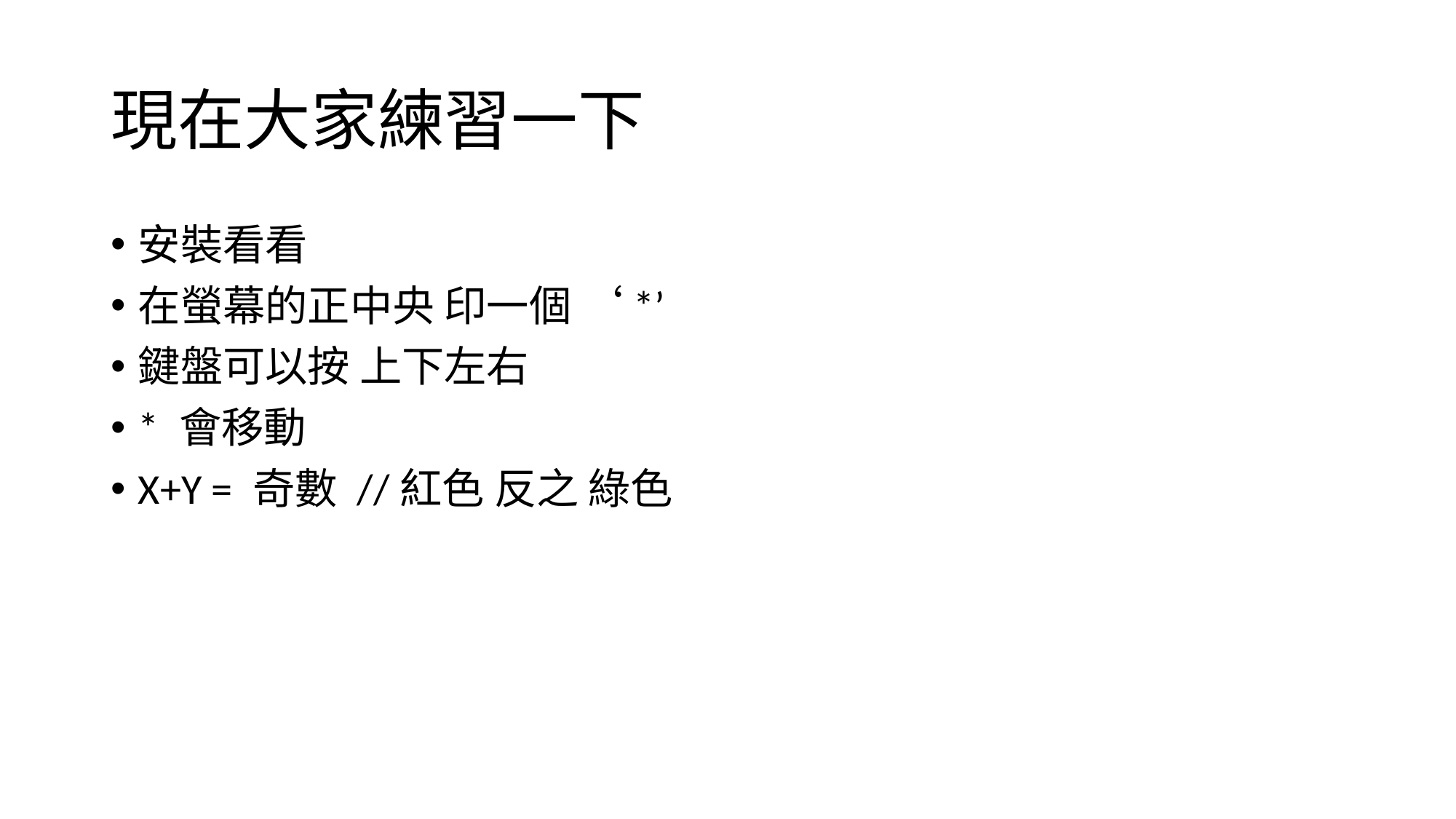

# 現在大家練習一下
安裝看看
在螢幕的正中央 印一個 ‘*’
鍵盤可以按 上下左右
* 會移動
X+Y = 奇數 //紅色 反之 綠色